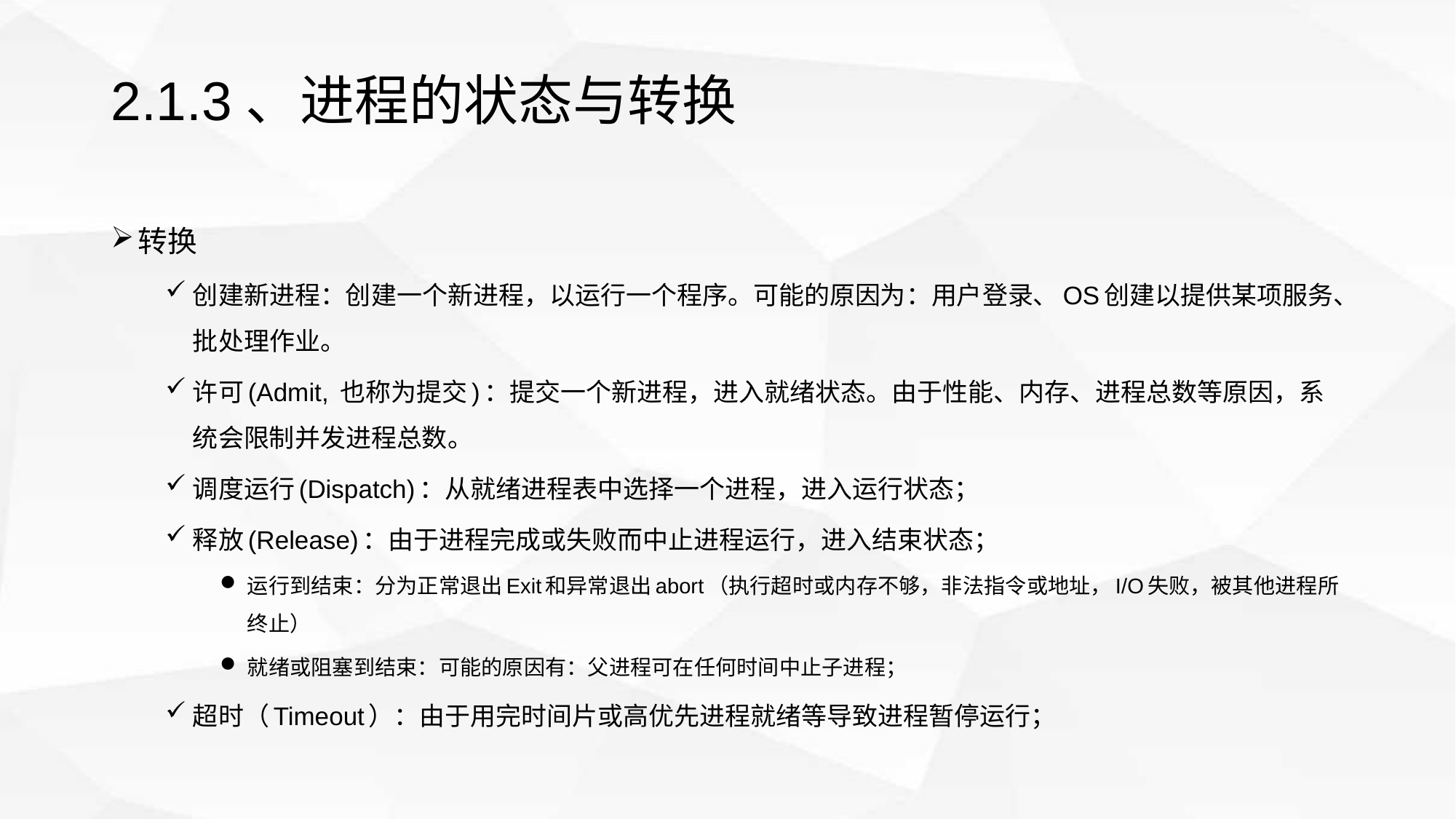

# 2.1.3、进程的状态与转换
转换
创建新进程：创建一个新进程，以运行一个程序。可能的原因为：用户登录、OS创建以提供某项服务、批处理作业。
许可(Admit, 也称为提交)：提交一个新进程，进入就绪状态。由于性能、内存、进程总数等原因，系统会限制并发进程总数。
调度运行(Dispatch)：从就绪进程表中选择一个进程，进入运行状态；
释放(Release)：由于进程完成或失败而中止进程运行，进入结束状态；
运行到结束：分为正常退出Exit和异常退出abort（执行超时或内存不够，非法指令或地址，I/O失败，被其他进程所终止）
就绪或阻塞到结束：可能的原因有：父进程可在任何时间中止子进程；
超时（Timeout）：由于用完时间片或高优先进程就绪等导致进程暂停运行；